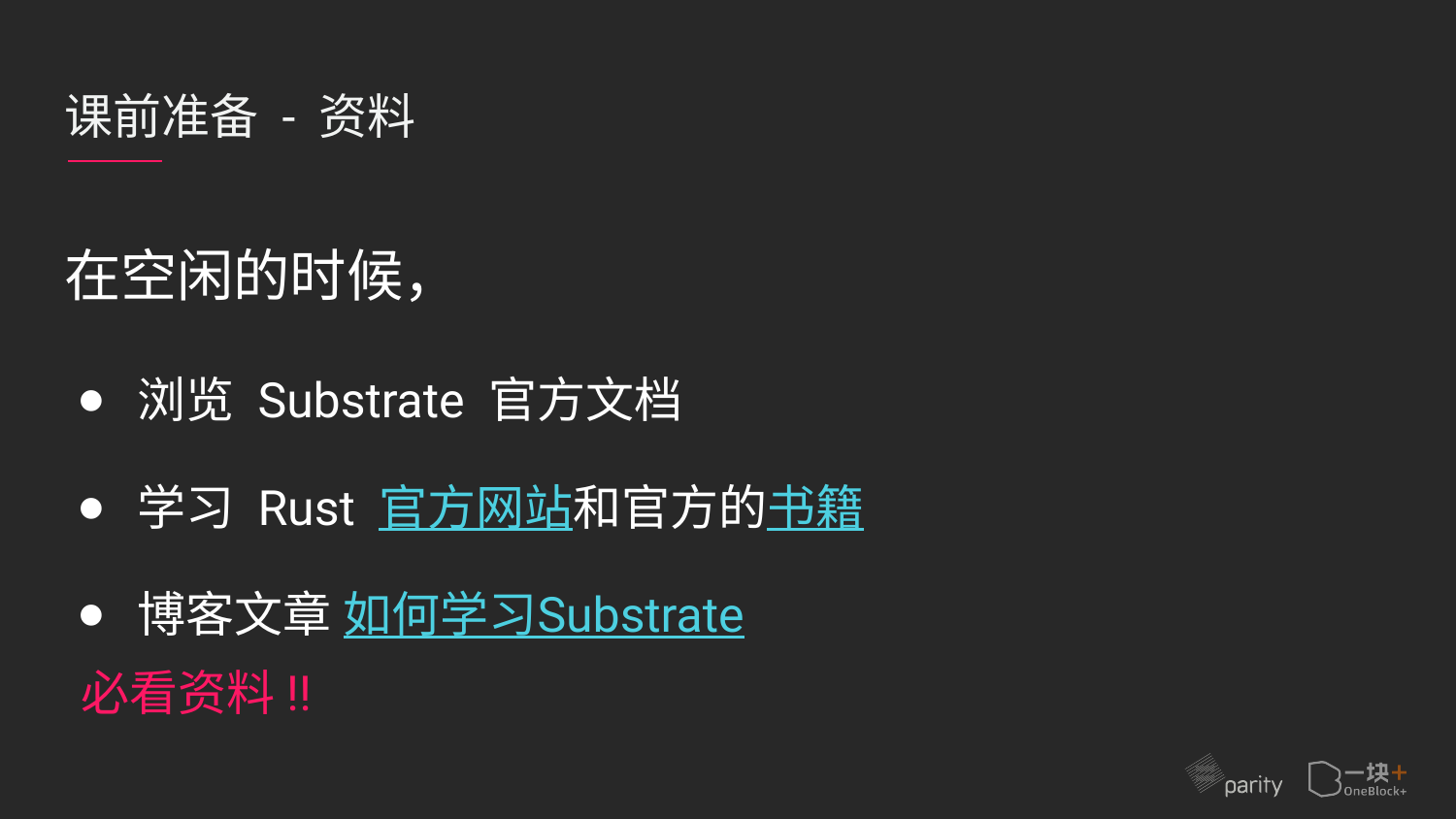

# 课前准备 - 资料
在空闲的时候，
浏览 Substrate 官方文档
学习 Rust 官方网站和官方的书籍
博客文章 如何学习Substrate

必看资料!!